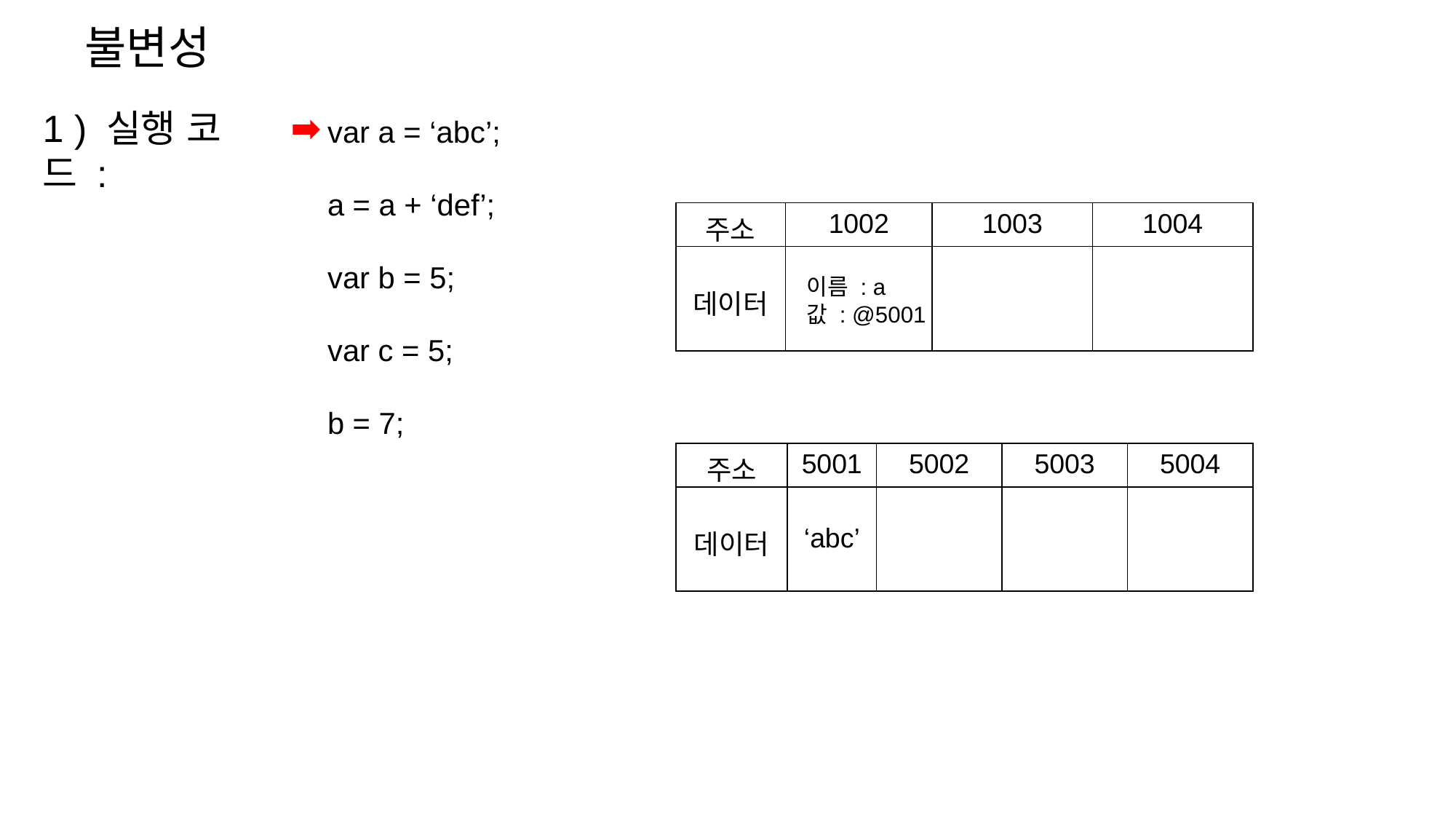

불변성
1 ) 실행 코드 :
var a = ‘abc’;

a = a + ‘def’;

var b = 5;

var c = 5;

b = 7;

| 주소 | 1002 | 1003 | 1004 |
| --- | --- | --- | --- |
| 데이터 |  |  |  |
이름 : a
값 : @5001
| 주소 | 5001 | 5002 | 5003 | 5004 |
| --- | --- | --- | --- | --- |
| 데이터 | ‘abc’ |  |  |  |